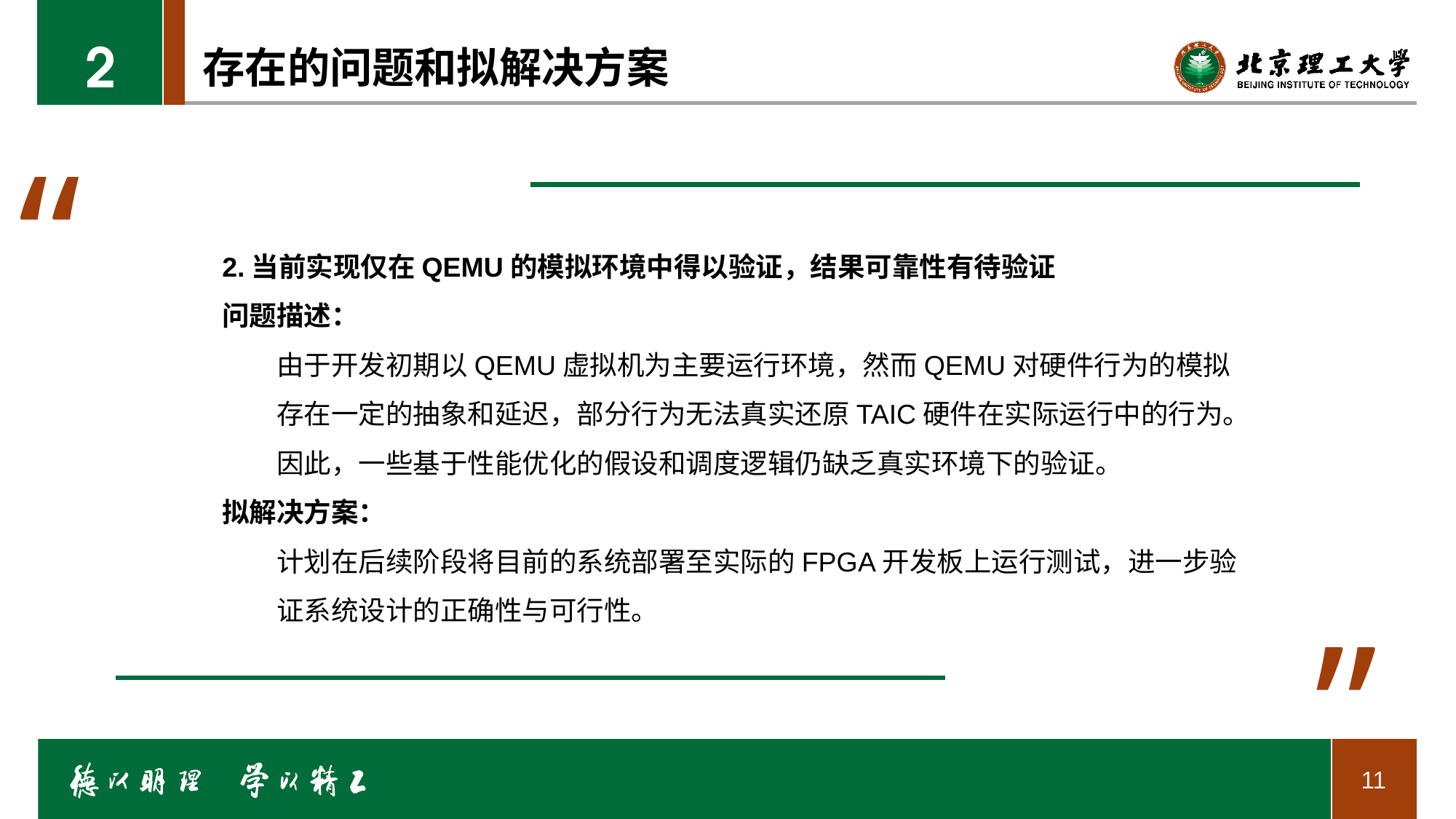

2
# 存在的问题和拟解决方案
“
2.当前实现仅在QEMU的模拟环境中得以验证，结果可靠性有待验证
问题描述：
由于开发初期以QEMU虚拟机为主要运行环境，然而QEMU对硬件行为的模拟存在一定的抽象和延迟，部分行为无法真实还原TAIC硬件在实际运行中的行为。因此，一些基于性能优化的假设和调度逻辑仍缺乏真实环境下的验证。
拟解决方案：
计划在后续阶段将目前的系统部署至实际的FPGA开发板上运行测试，进一步验证系统设计的正确性与可行性。
”